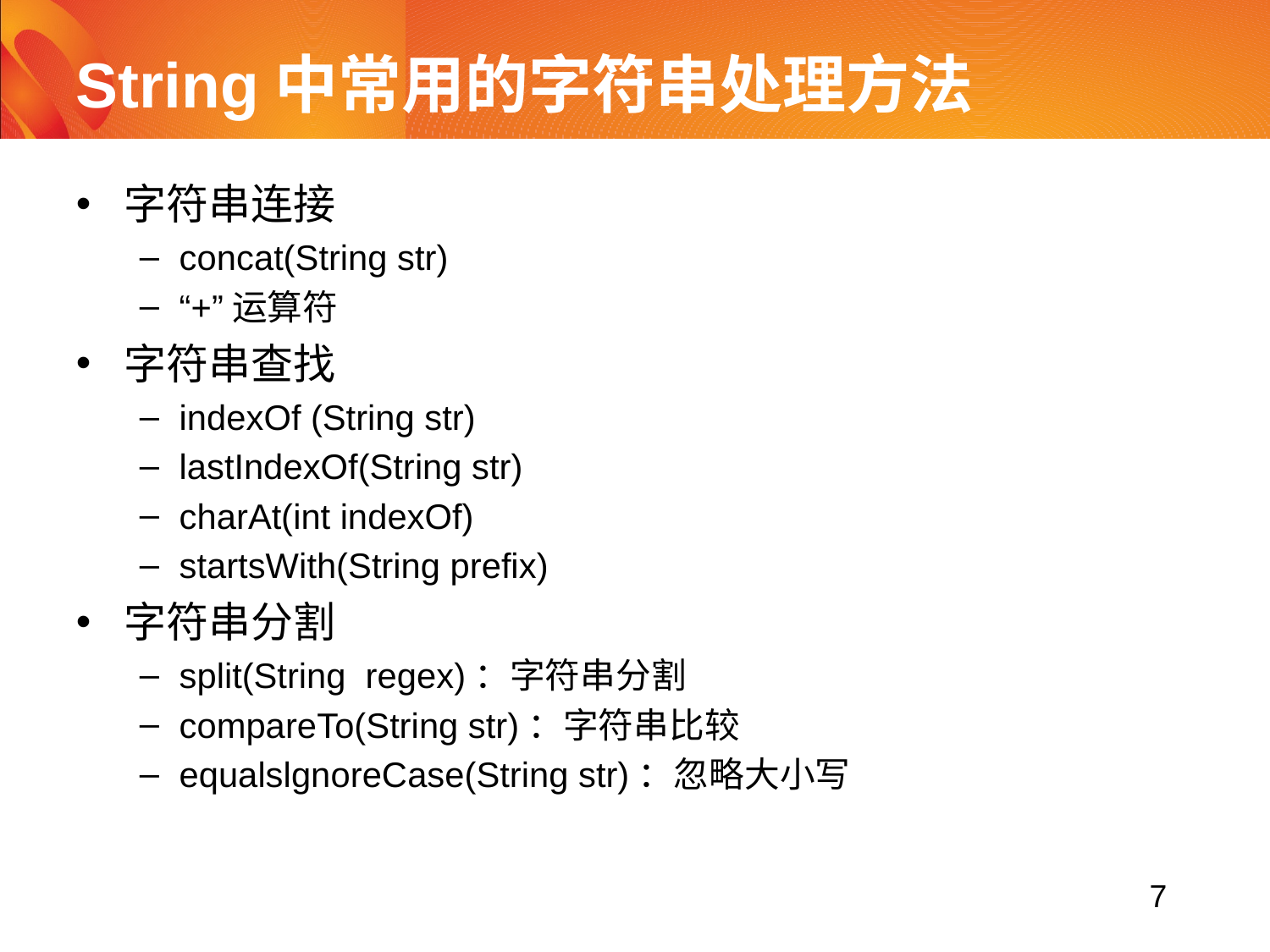

# String中常用的字符串处理方法
字符串连接
concat(String str)
“+”运算符
字符串查找
indexOf (String str)
lastIndexOf(String str)
charAt(int indexOf)
startsWith(String prefix)
字符串分割
split(String  regex)：字符串分割
compareTo(String str)：字符串比较
equalslgnoreCase(String str)：忽略大小写